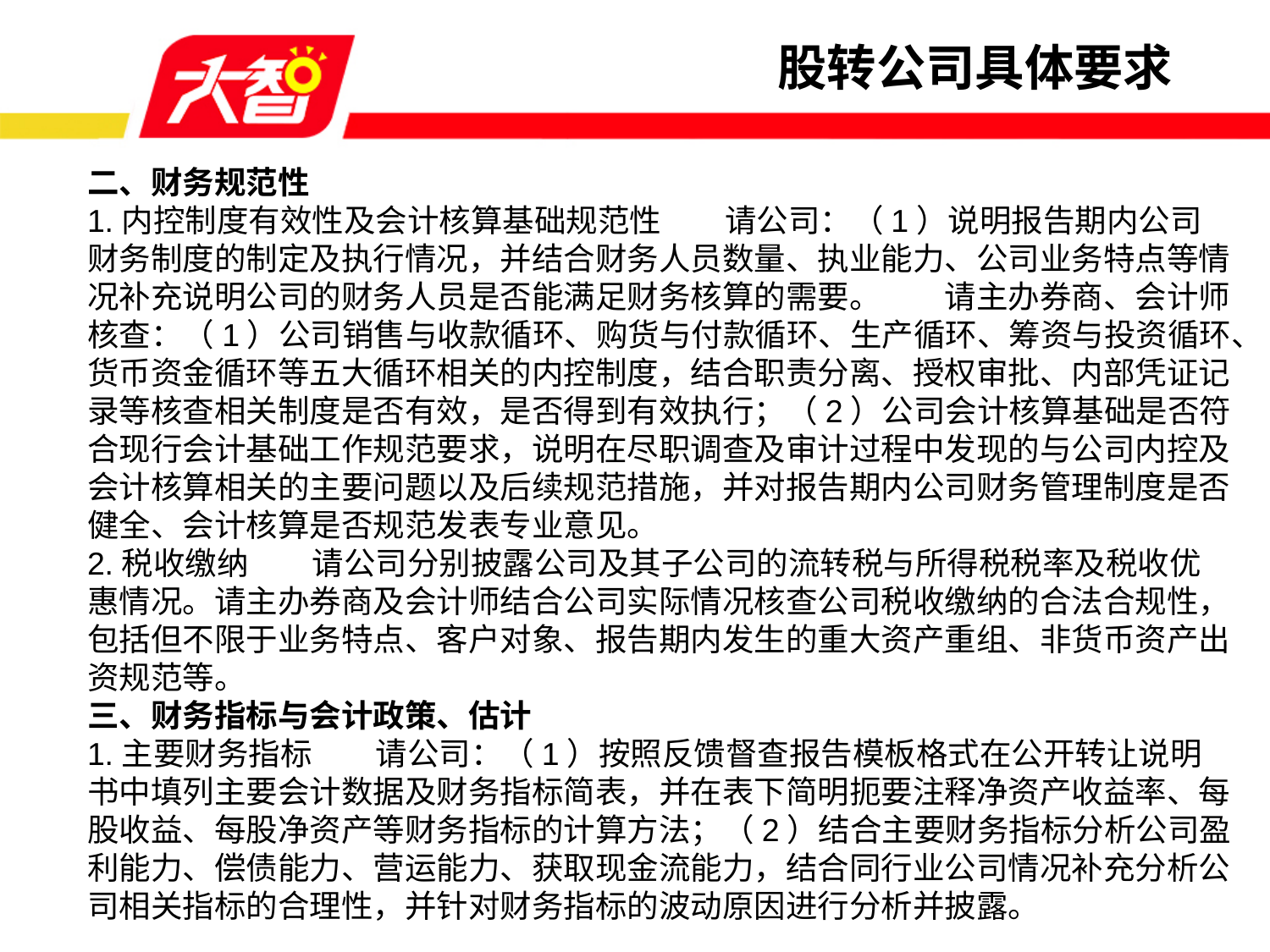

股转公司具体要求
二、财务规范性
1.内控制度有效性及会计核算基础规范性　　请公司：（1）说明报告期内公司财务制度的制定及执行情况，并结合财务人员数量、执业能力、公司业务特点等情况补充说明公司的财务人员是否能满足财务核算的需要。　　请主办券商、会计师核查：（1）公司销售与收款循环、购货与付款循环、生产循环、筹资与投资循环、货币资金循环等五大循环相关的内控制度，结合职责分离、授权审批、内部凭证记录等核查相关制度是否有效，是否得到有效执行；（2）公司会计核算基础是否符合现行会计基础工作规范要求，说明在尽职调查及审计过程中发现的与公司内控及会计核算相关的主要问题以及后续规范措施，并对报告期内公司财务管理制度是否健全、会计核算是否规范发表专业意见。
2.税收缴纳　　请公司分别披露公司及其子公司的流转税与所得税税率及税收优惠情况。请主办券商及会计师结合公司实际情况核查公司税收缴纳的合法合规性，包括但不限于业务特点、客户对象、报告期内发生的重大资产重组、非货币资产出资规范等。
三、财务指标与会计政策、估计
1.主要财务指标　　请公司：（1）按照反馈督查报告模板格式在公开转让说明书中填列主要会计数据及财务指标简表，并在表下简明扼要注释净资产收益率、每股收益、每股净资产等财务指标的计算方法；（2）结合主要财务指标分析公司盈利能力、偿债能力、营运能力、获取现金流能力，结合同行业公司情况补充分析公司相关指标的合理性，并针对财务指标的波动原因进行分析并披露。